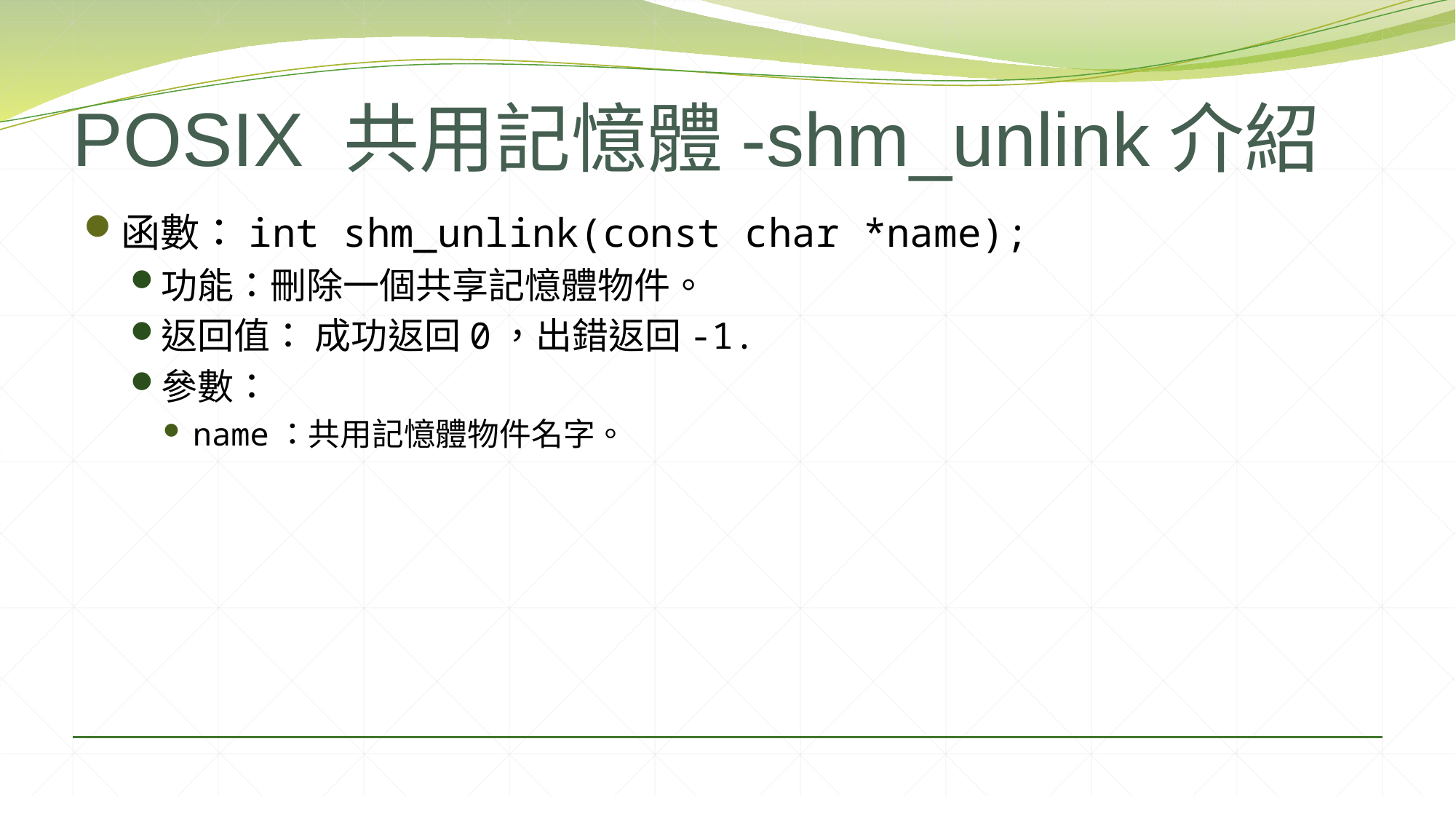

# POSIX 共用記憶體-shm_unlink介紹
函數：int shm_unlink(const char *name);
功能：刪除一個共享記憶體物件。
返回值： 成功返回0，出錯返回-1.
參數：
name：共用記憶體物件名字。